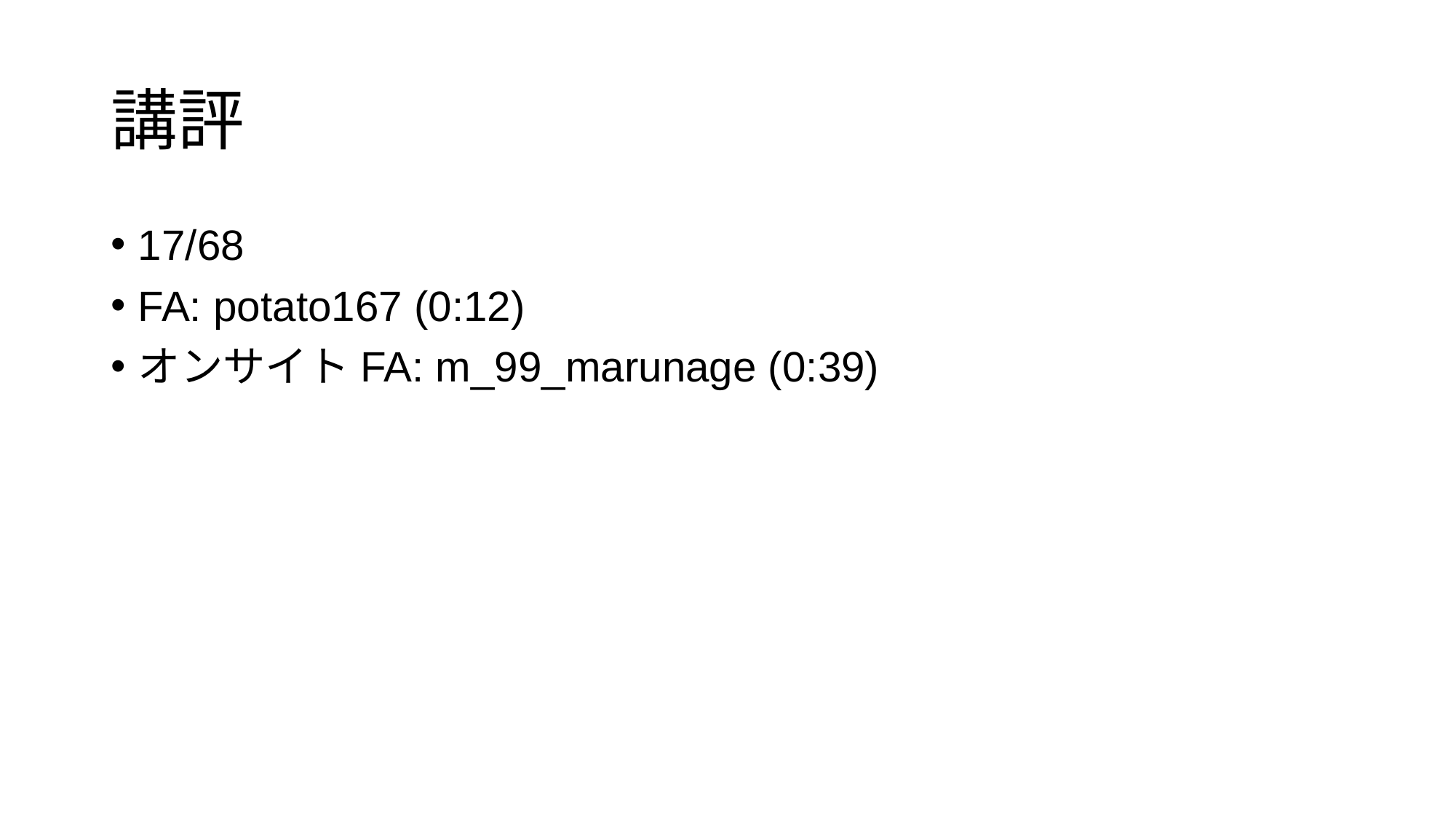

# 講評
17/68
FA: potato167 (0:12)
オンサイトFA: m_99_marunage (0:39)